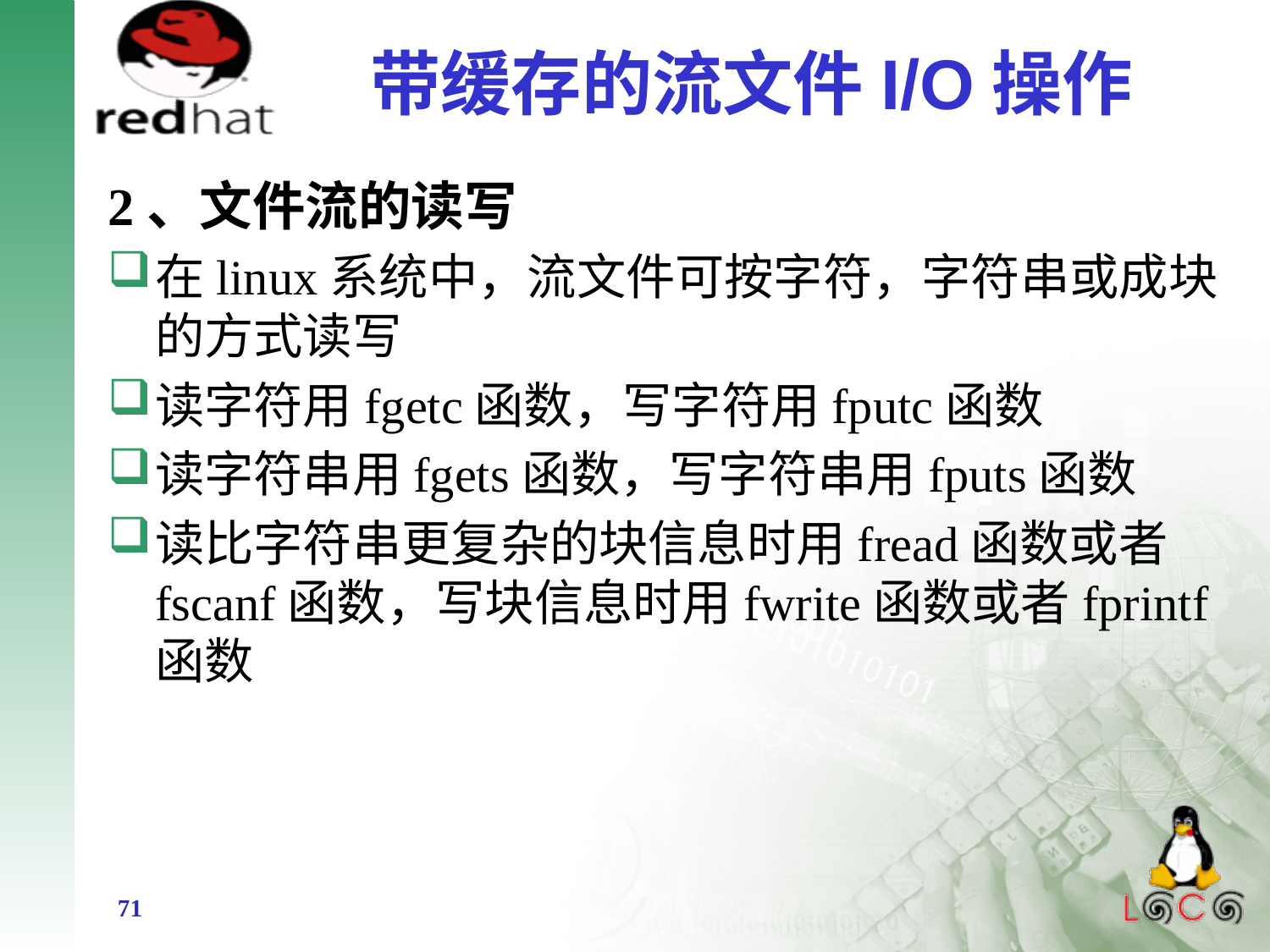

# 带缓存的流文件I/O操作
2、文件流的读写
在linux系统中，流文件可按字符，字符串或成块的方式读写
读字符用fgetc函数，写字符用fputc函数
读字符串用fgets函数，写字符串用fputs函数
读比字符串更复杂的块信息时用fread函数或者fscanf函数，写块信息时用fwrite函数或者fprintf函数

71